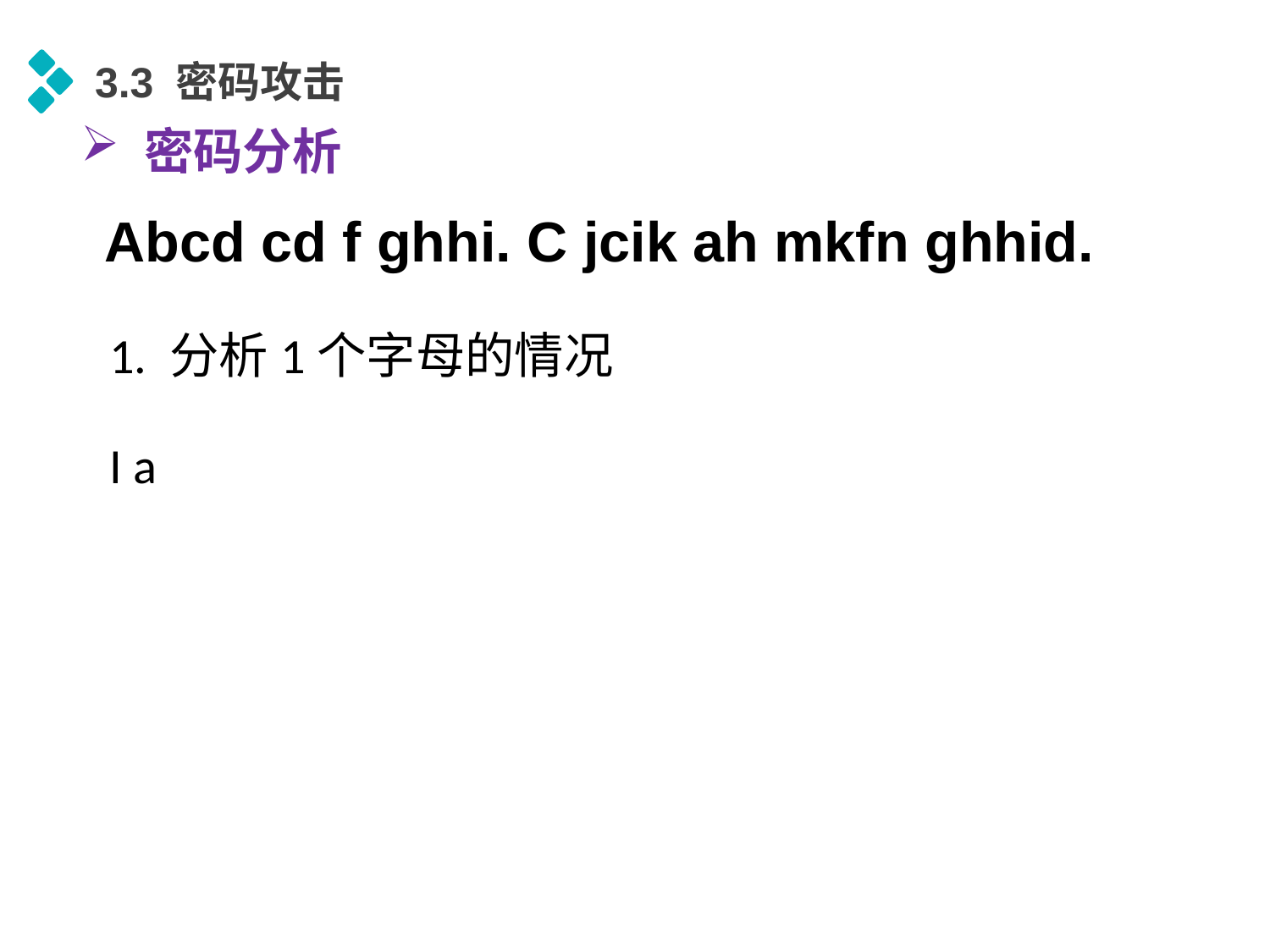

3.3 密码攻击

密码分析
Abcd cd f ghhi. C jcik ah mkfn ghhid.
1. 分析1个字母的情况
I a